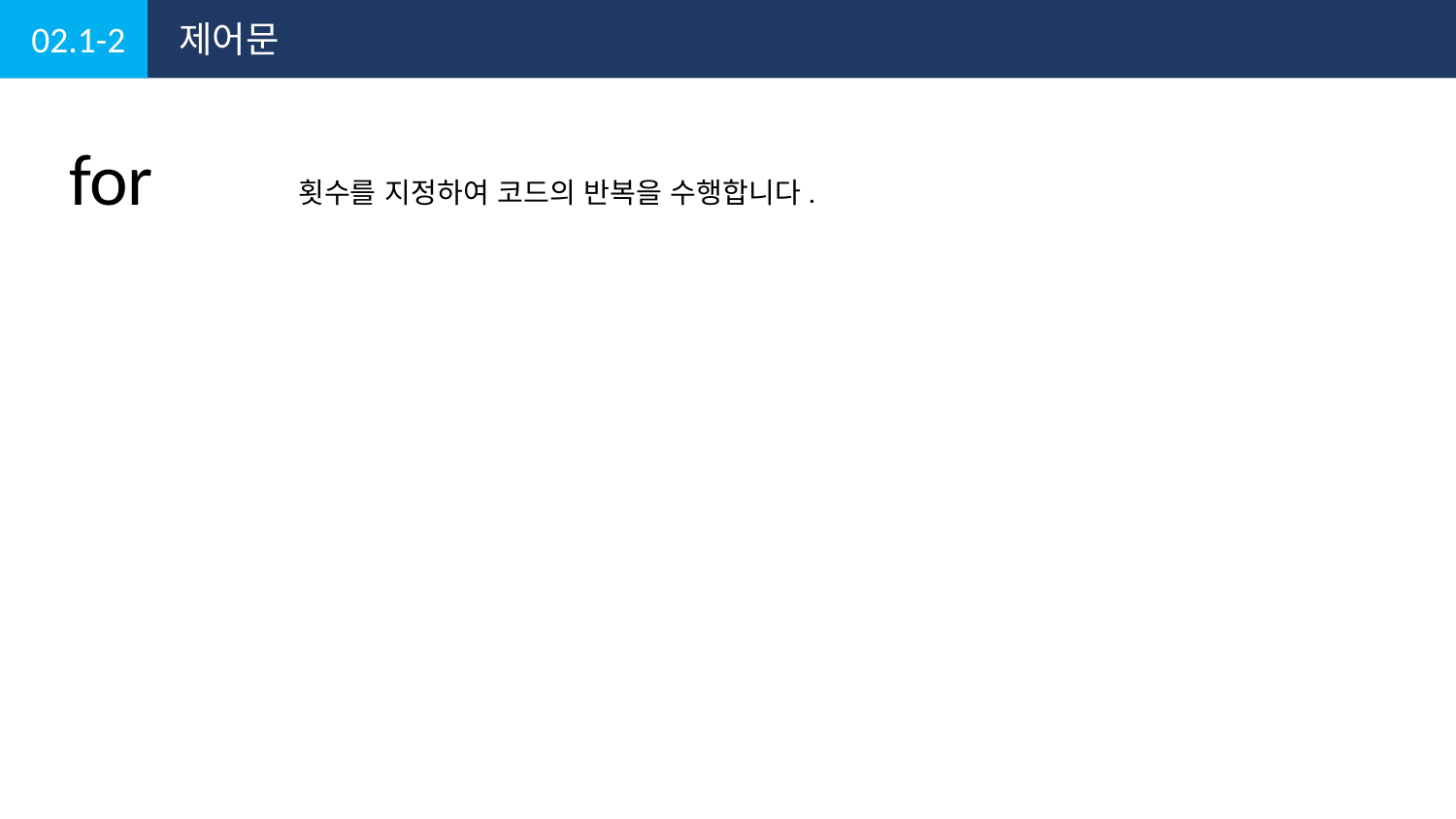

02.1-2
제어문
for
횟수를 지정하여 코드의 반복을 수행합니다.